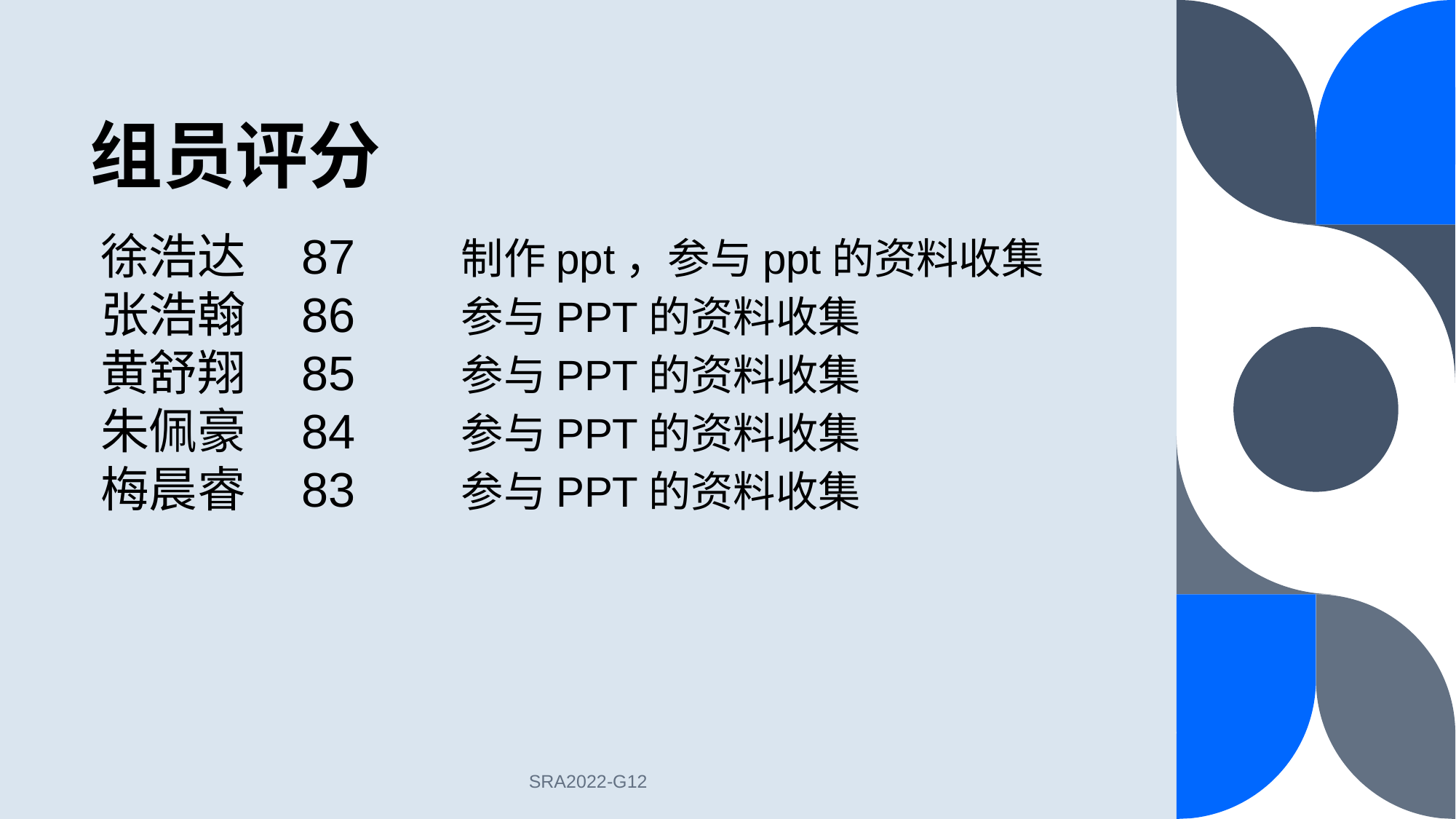

# 组员评分
徐浩达    87       制作ppt，参与ppt的资料收集
张浩翰    86       参与PPT的资料收集
黄舒翔    85       参与PPT的资料收集
朱佩豪    84       参与PPT的资料收集
梅晨睿    83       参与PPT的资料收集

SRA2022-G12
37